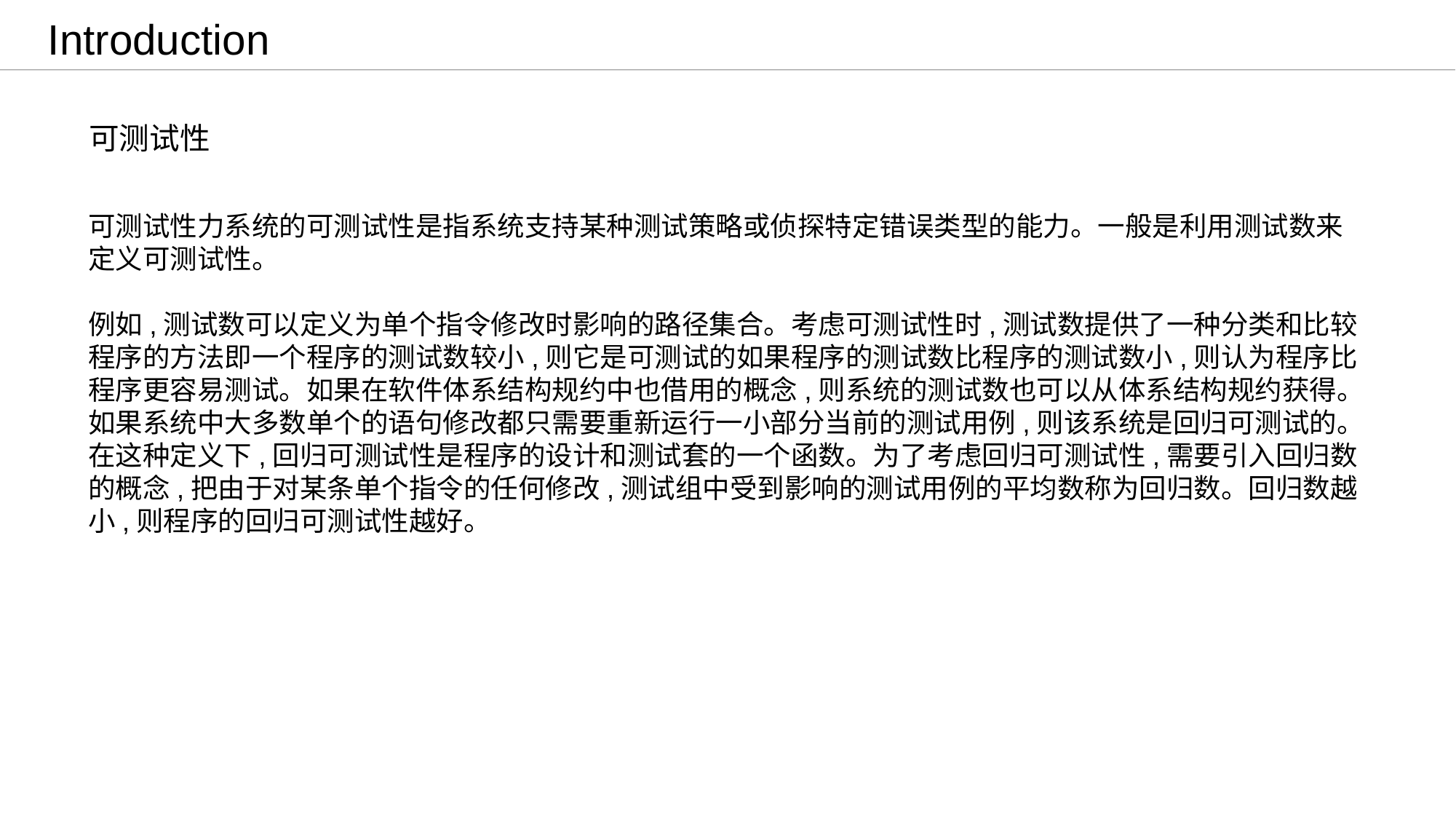

Introduction

可测试性
可测试性力系统的可测试性是指系统支持某种测试策略或侦探特定错误类型的能力。一般是利用测试数来定义可测试性。

例如,测试数可以定义为单个指令修改时影响的路径集合。考虑可测试性时,测试数提供了一种分类和比较程序的方法即一个程序的测试数较小,则它是可测试的如果程序的测试数比程序的测试数小,则认为程序比程序更容易测试。如果在软件体系结构规约中也借用的概念,则系统的测试数也可以从体系结构规约获得。如果系统中大多数单个的语句修改都只需要重新运行一小部分当前的测试用例,则该系统是回归可测试的。在这种定义下,回归可测试性是程序的设计和测试套的一个函数。为了考虑回归可测试性,需要引入回归数的概念,把由于对某条单个指令的任何修改,测试组中受到影响的测试用例的平均数称为回归数。回归数越小,则程序的回归可测试性越好。